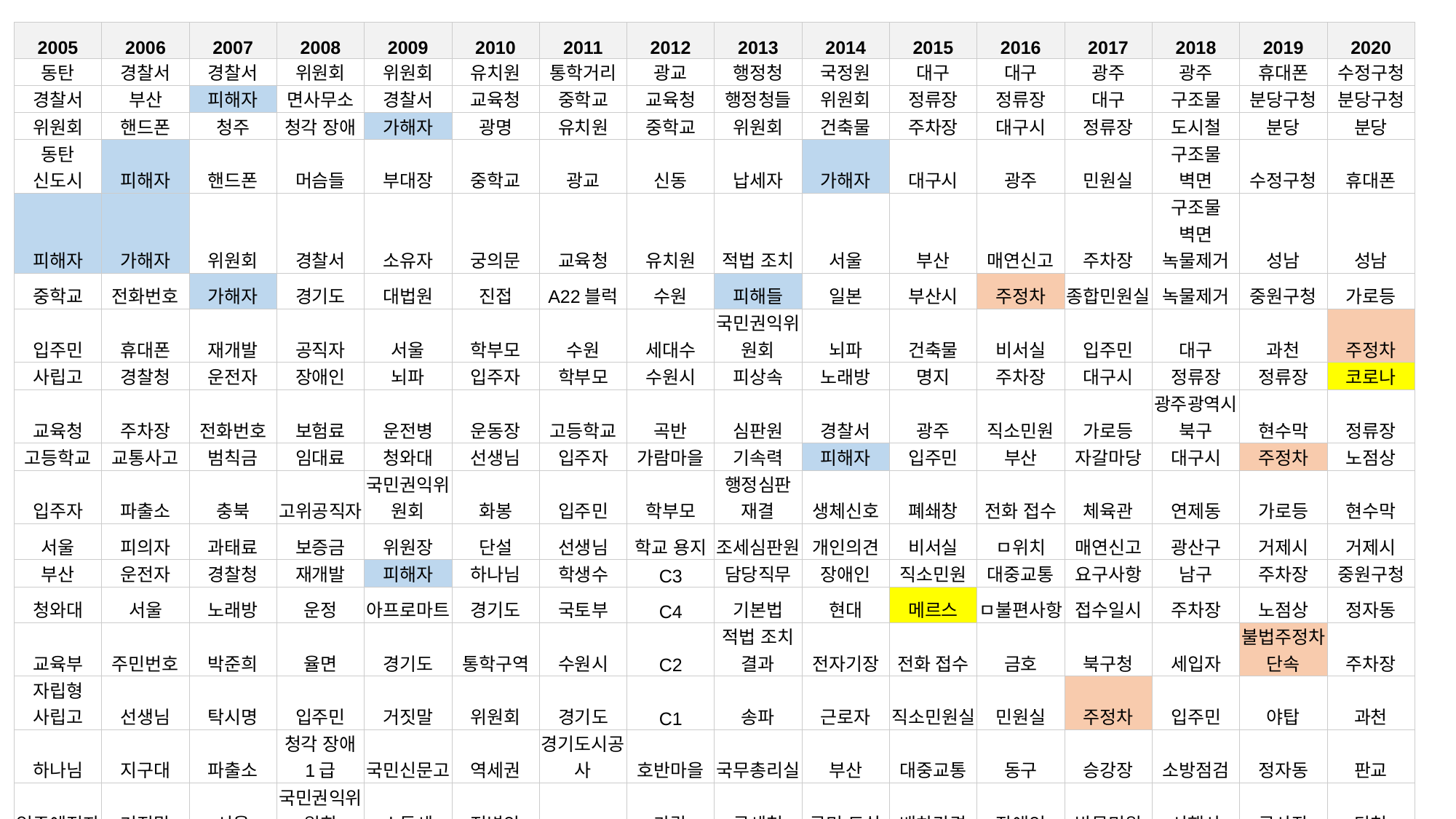

| 2005 | 2006 | 2007 | 2008 | 2009 | 2010 | 2011 | 2012 | 2013 | 2014 | 2015 | 2016 | 2017 | 2018 | 2019 | 2020 |
| --- | --- | --- | --- | --- | --- | --- | --- | --- | --- | --- | --- | --- | --- | --- | --- |
| 동탄 | 경찰서 | 경찰서 | 위원회 | 위원회 | 유치원 | 통학거리 | 광교 | 행정청 | 국정원 | 대구 | 대구 | 광주 | 광주 | 휴대폰 | 수정구청 |
| 경찰서 | 부산 | 피해자 | 면사무소 | 경찰서 | 교육청 | 중학교 | 교육청 | 행정청들 | 위원회 | 정류장 | 정류장 | 대구 | 구조물 | 분당구청 | 분당구청 |
| 위원회 | 핸드폰 | 청주 | 청각 장애 | 가해자 | 광명 | 유치원 | 중학교 | 위원회 | 건축물 | 주차장 | 대구시 | 정류장 | 도시철 | 분당 | 분당 |
| 동탄 신도시 | 피해자 | 핸드폰 | 머슴들 | 부대장 | 중학교 | 광교 | 신동 | 납세자 | 가해자 | 대구시 | 광주 | 민원실 | 구조물 벽면 | 수정구청 | 휴대폰 |
| 피해자 | 가해자 | 위원회 | 경찰서 | 소유자 | 궁의문 | 교육청 | 유치원 | 적법 조치 | 서울 | 부산 | 매연신고 | 주차장 | 구조물 벽면 녹물제거 | 성남 | 성남 |
| 중학교 | 전화번호 | 가해자 | 경기도 | 대법원 | 진접 | A22블럭 | 수원 | 피해들 | 일본 | 부산시 | 주정차 | 종합민원실 | 녹물제거 | 중원구청 | 가로등 |
| 입주민 | 휴대폰 | 재개발 | 공직자 | 서울 | 학부모 | 수원 | 세대수 | 국민권익위원회 | 뇌파 | 건축물 | 비서실 | 입주민 | 대구 | 과천 | 주정차 |
| 사립고 | 경찰청 | 운전자 | 장애인 | 뇌파 | 입주자 | 학부모 | 수원시 | 피상속 | 노래방 | 명지 | 주차장 | 대구시 | 정류장 | 정류장 | 코로나 |
| 교육청 | 주차장 | 전화번호 | 보험료 | 운전병 | 운동장 | 고등학교 | 곡반 | 심판원 | 경찰서 | 광주 | 직소민원 | 가로등 | 광주광역시 북구 | 현수막 | 정류장 |
| 고등학교 | 교통사고 | 범칙금 | 임대료 | 청와대 | 선생님 | 입주자 | 가람마을 | 기속력 | 피해자 | 입주민 | 부산 | 자갈마당 | 대구시 | 주정차 | 노점상 |
| 입주자 | 파출소 | 충북 | 고위공직자 | 국민권익위원회 | 화봉 | 입주민 | 학부모 | 행정심판 재결 | 생체신호 | 폐쇄창 | 전화 접수 | 체육관 | 연제동 | 가로등 | 현수막 |
| 서울 | 피의자 | 과태료 | 보증금 | 위원장 | 단설 | 선생님 | 학교 용지 | 조세심판원 | 개인의견 | 비서실 | ㅁ위치 | 매연신고 | 광산구 | 거제시 | 거제시 |
| 부산 | 운전자 | 경찰청 | 재개발 | 피해자 | 하나님 | 학생수 | C3 | 담당직무 | 장애인 | 직소민원 | 대중교통 | 요구사항 | 남구 | 주차장 | 중원구청 |
| 청와대 | 서울 | 노래방 | 운정 | 아프로마트 | 경기도 | 국토부 | C4 | 기본법 | 현대 | 메르스 | ㅁ불편사항 | 접수일시 | 주차장 | 노점상 | 정자동 |
| 교육부 | 주민번호 | 박준희 | 율면 | 경기도 | 통학구역 | 수원시 | C2 | 적법 조치 결과 | 전자기장 | 전화 접수 | 금호 | 북구청 | 세입자 | 불법주정차 단속 | 주차장 |
| 자립형 사립고 | 선생님 | 탁시명 | 입주민 | 거짓말 | 위원회 | 경기도 | C1 | 송파 | 근로자 | 직소민원실 | 민원실 | 주정차 | 입주민 | 야탑 | 과천 |
| 하나님 | 지구대 | 파출소 | 청각 장애 1급 | 국민신문고 | 역세권 | 경기도시공사 | 호반마을 | 국무총리실 | 부산 | 대중교통 | 동구 | 승강장 | 소방점검 | 정자동 | 판교 |
| 입주예정자 | 거짓말 | 서울 | 국민권익위원회 | 소득세 | 전병안 | A22 | 가람 | 국세청 | 국민 도살 | 배차간격 | 장애인 | 방문민원 | 시행사 | 공사장 | 탄천 |
| 특목고 | 부산시 | 청주시 | 북구청 | 안동김 | 머슴들 | 단설 | 래미안 | 송파세무서 | 아바타 | 정류소 | 종합민원실 | 부시장 | 힐스테이트 | 사거리 | 불법주정차 단속 |